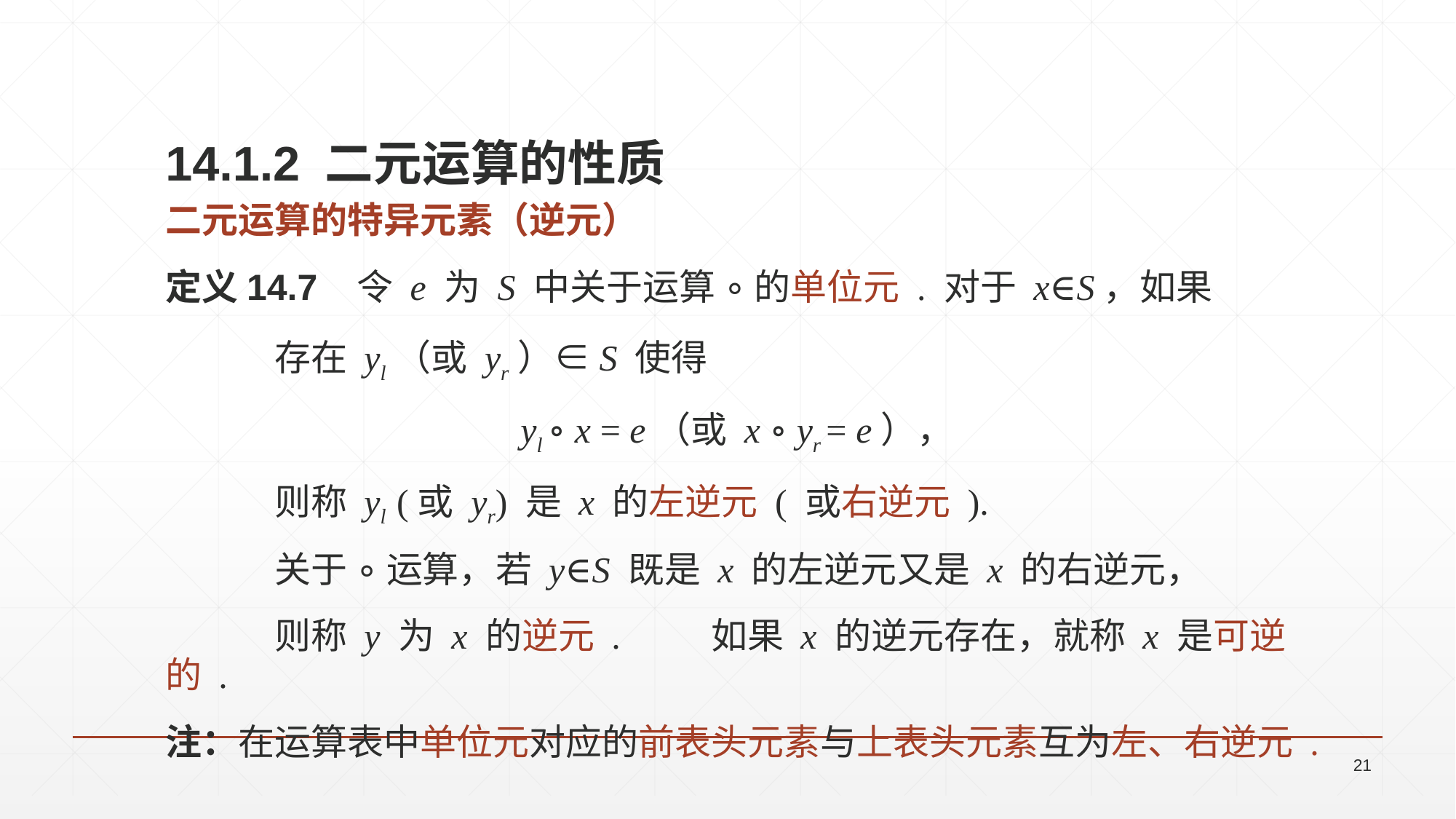

# 14.1.2 二元运算的性质
二元运算的特异元素（逆元）
定义14.7   令 e 为 S 中关于运算 ∘ 的单位元 . 对于 x∈S，如果
	存在 yl（或 yr）∈S 使得
yl ∘ x = e（或 x ∘ yr = e），
	则称 yl  (或 yr) 是 x 的左逆元 ( 或右逆元 ).
	关于 ∘ 运算，若 y∈S 既是 x 的左逆元又是 x 的右逆元，
	则称 y 为 x 的逆元 . 	如果 x 的逆元存在，就称 x 是可逆的 .
注：在运算表中单位元对应的前表头元素与上表头元素互为左、右逆元 .
21